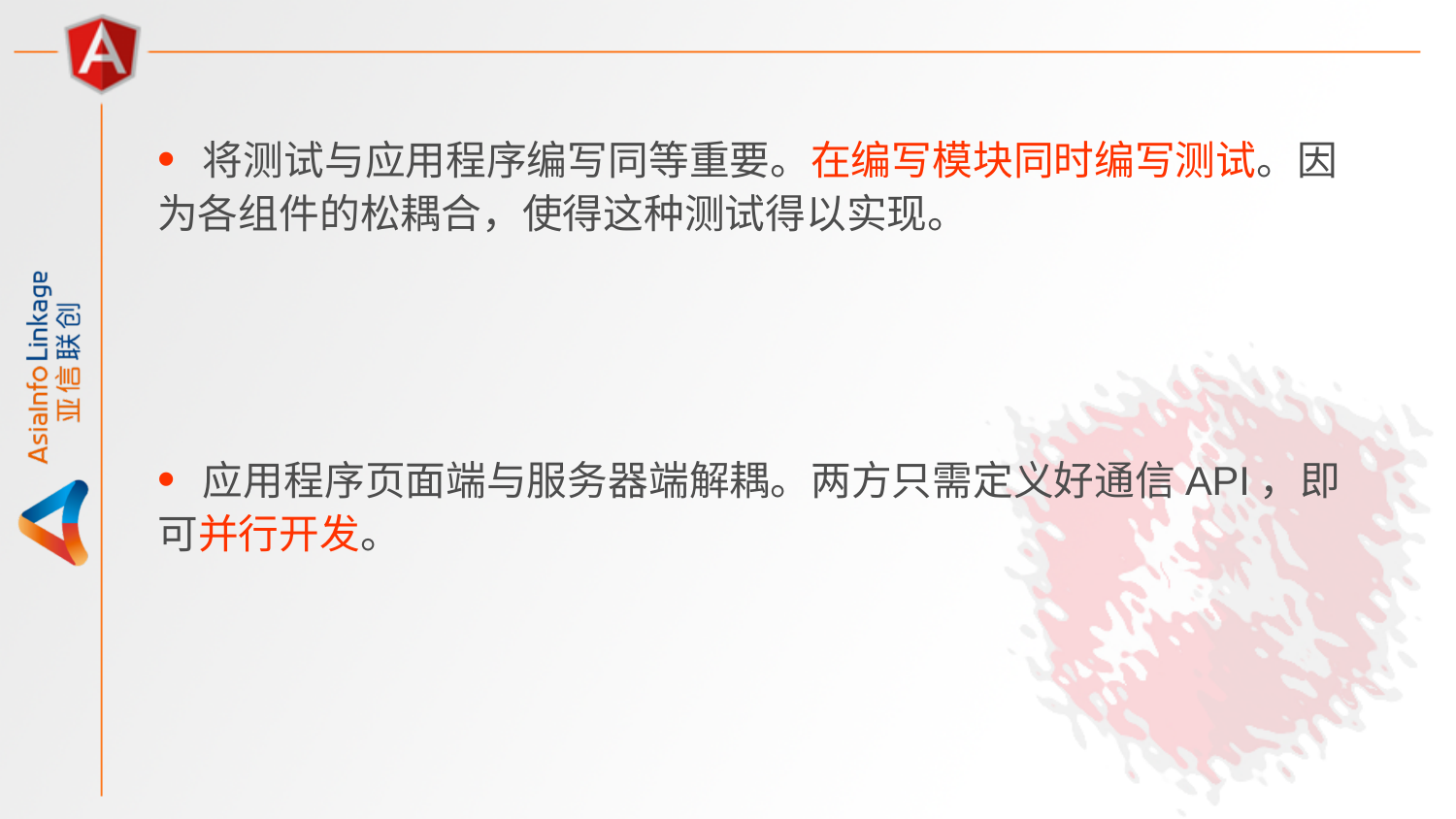

将测试与应用程序编写同等重要。在编写模块同时编写测试。因为各组件的松耦合，使得这种测试得以实现。
  应用程序页面端与服务器端解耦。两方只需定义好通信API，即可并行开发。